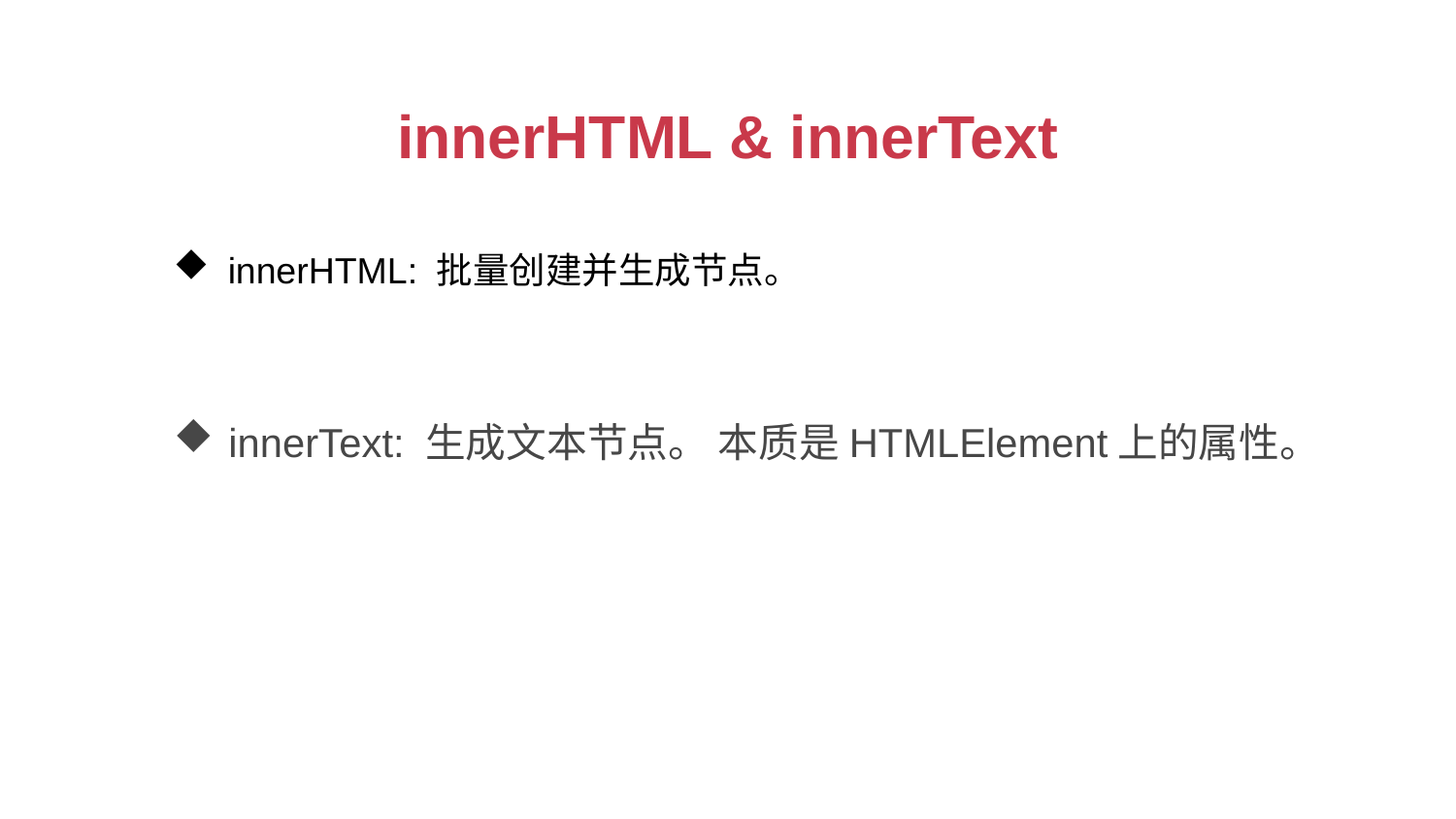

innerHTML & innerText
innerHTML: 批量创建并生成节点。
innerText: 生成文本节点。 本质是HTMLElement上的属性。